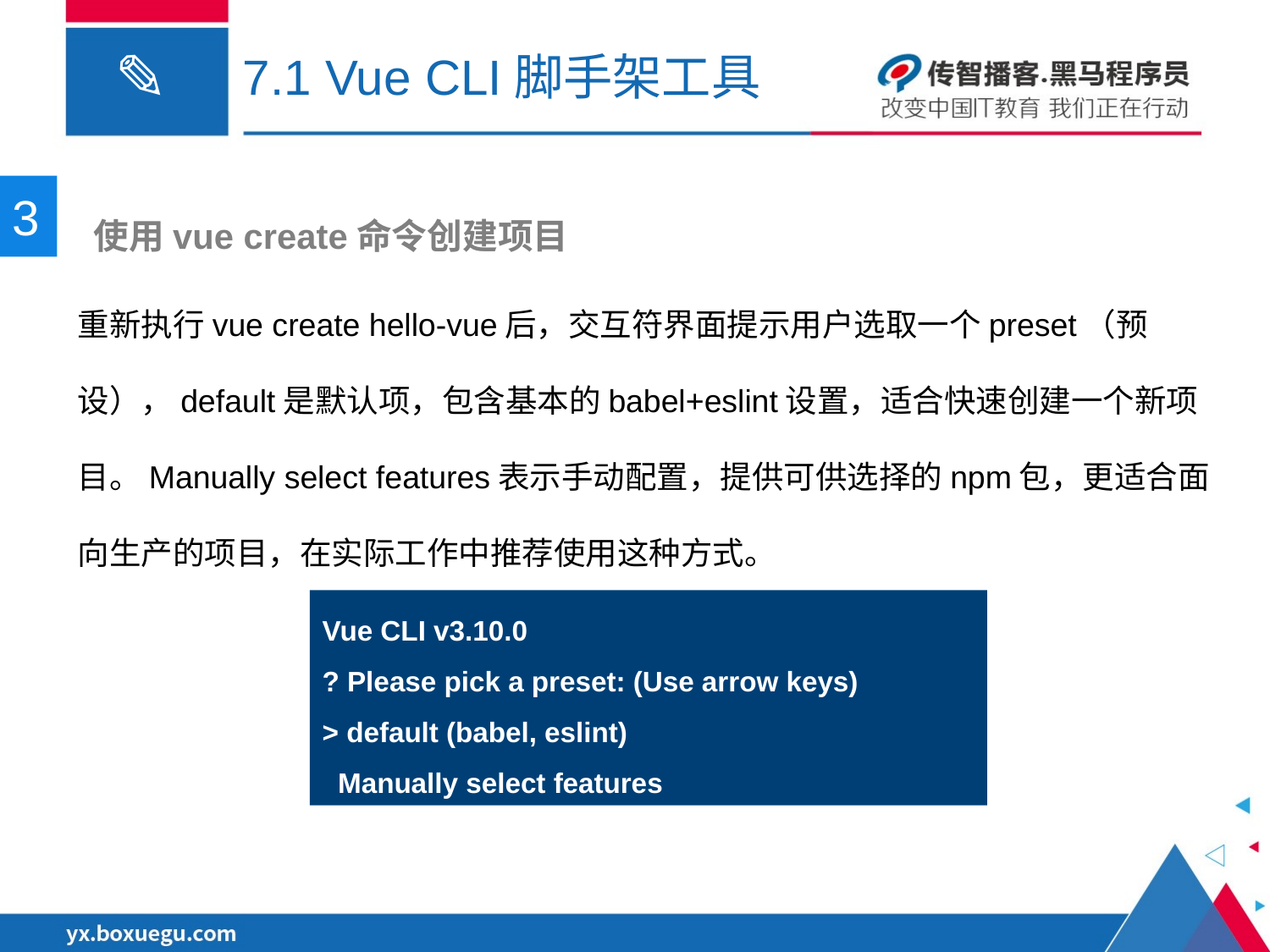

# 7.1 Vue CLI脚手架工具

3
  使用vue create命令创建项目
重新执行vue create hello-vue后，交互符界面提示用户选取一个preset（预设），default是默认项，包含基本的babel+eslint设置，适合快速创建一个新项目。Manually select features表示手动配置，提供可供选择的npm包，更适合面向生产的项目，在实际工作中推荐使用这种方式。
Vue CLI v3.10.0
? Please pick a preset: (Use arrow keys)
> default (babel, eslint)
  Manually select features